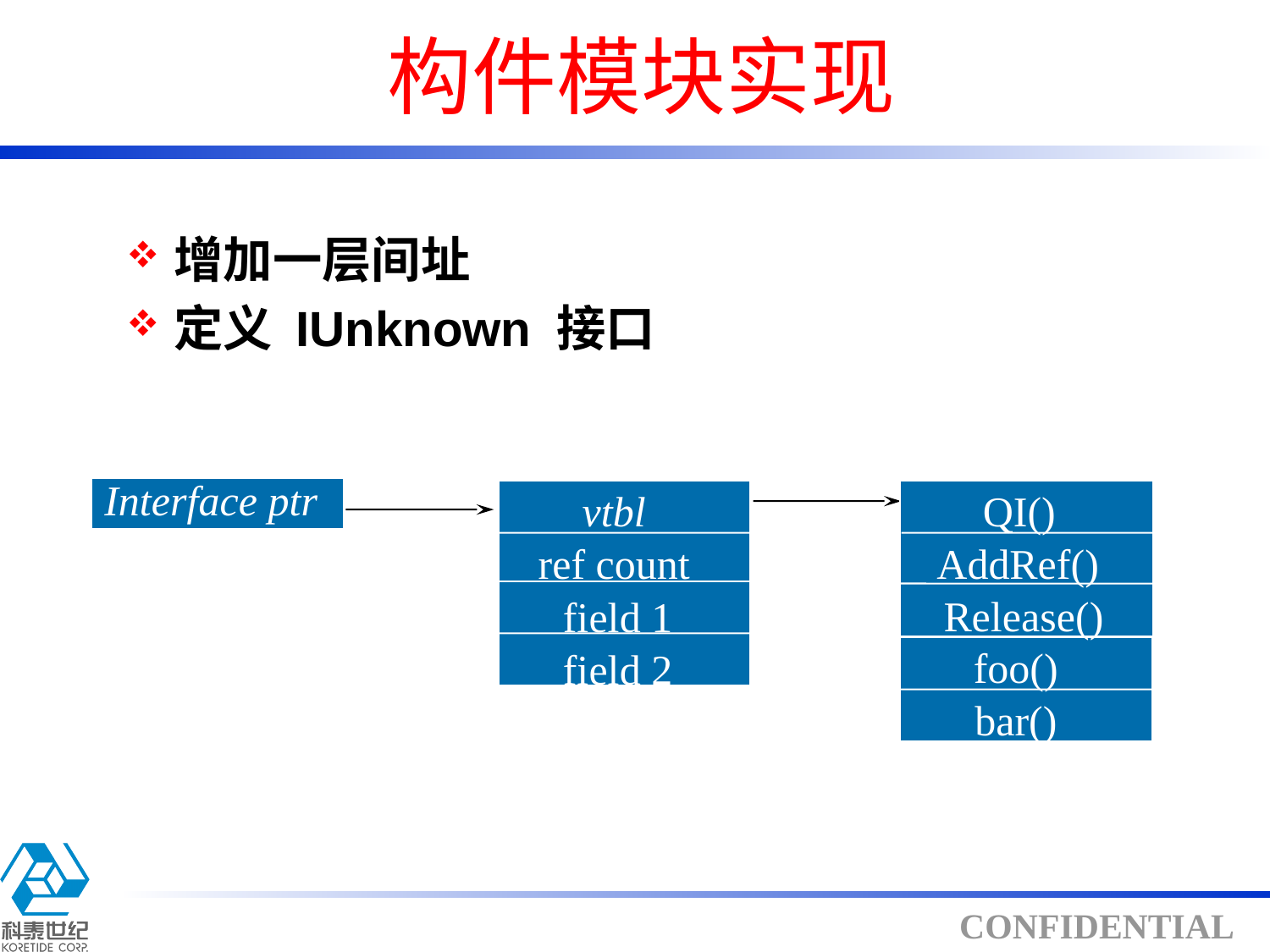

# 构件模块实现
增加一层间址
定义 IUnknown 接口
Interface ptr

vtbl
QI()

ref count
AddRef()

field 1

Release()

foo()
field 2

bar()